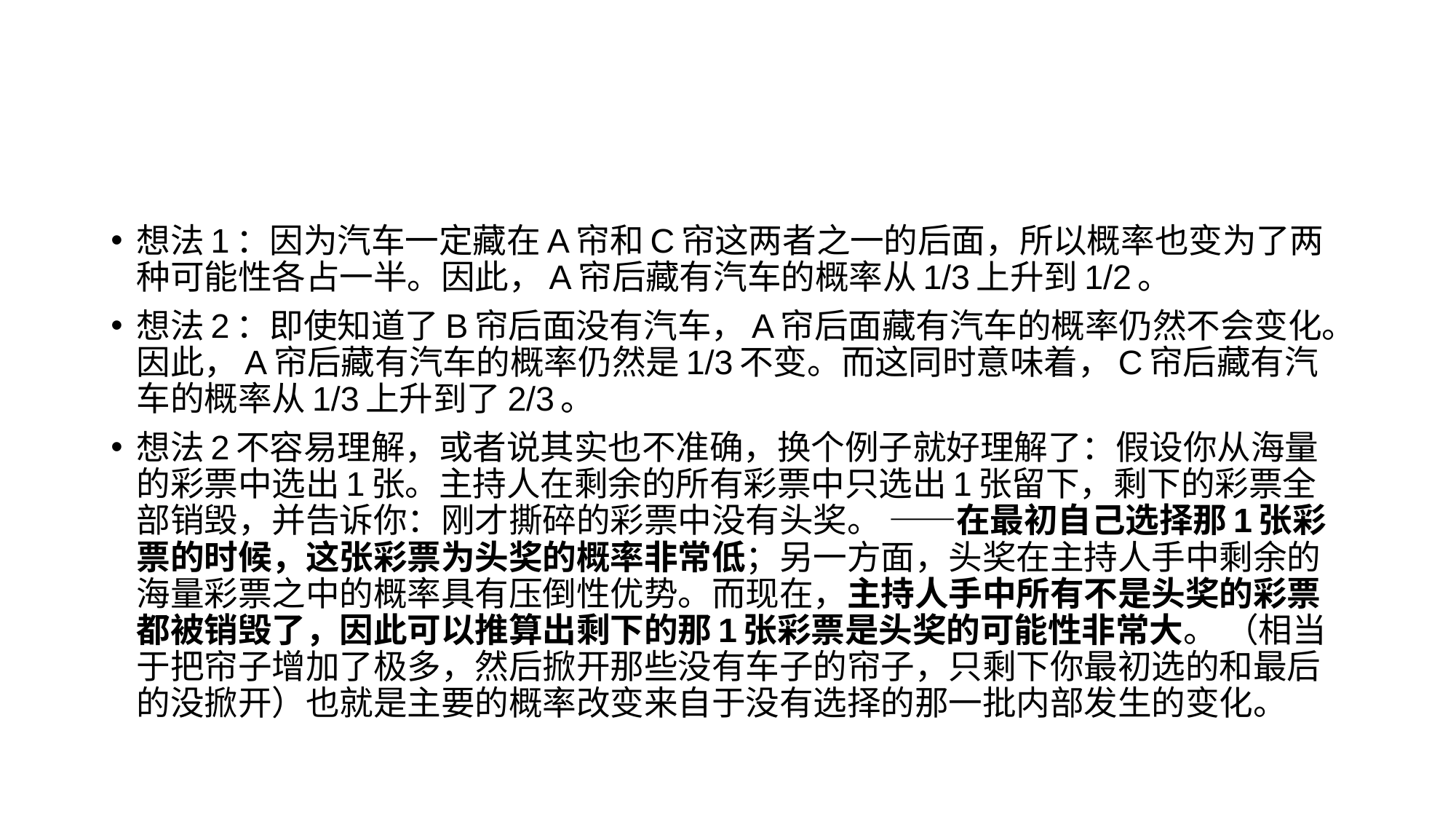

#
想法1：因为汽车一定藏在A帘和C帘这两者之一的后面，所以概率也变为了两种可能性各占一半。因此，A帘后藏有汽车的概率从1/3上升到1/2。
想法2：即使知道了B帘后面没有汽车，A帘后面藏有汽车的概率仍然不会变化。因此，A帘后藏有汽车的概率仍然是1/3不变。而这同时意味着，C帘后藏有汽车的概率从1/3上升到了2/3。
想法2不容易理解，或者说其实也不准确，换个例子就好理解了：假设你从海量的彩票中选出1张。主持人在剩余的所有彩票中只选出1张留下，剩下的彩票全部销毁，并告诉你：刚才撕碎的彩票中没有头奖。 ——在最初自己选择那1张彩票的时候，这张彩票为头奖的概率非常低；另一方面，头奖在主持人手中剩余的海量彩票之中的概率具有压倒性优势。而现在，主持人手中所有不是头奖的彩票都被销毁了，因此可以推算出剩下的那1张彩票是头奖的可能性非常大。 （相当于把帘子增加了极多，然后掀开那些没有车子的帘子，只剩下你最初选的和最后的没掀开）也就是主要的概率改变来自于没有选择的那一批内部发生的变化。